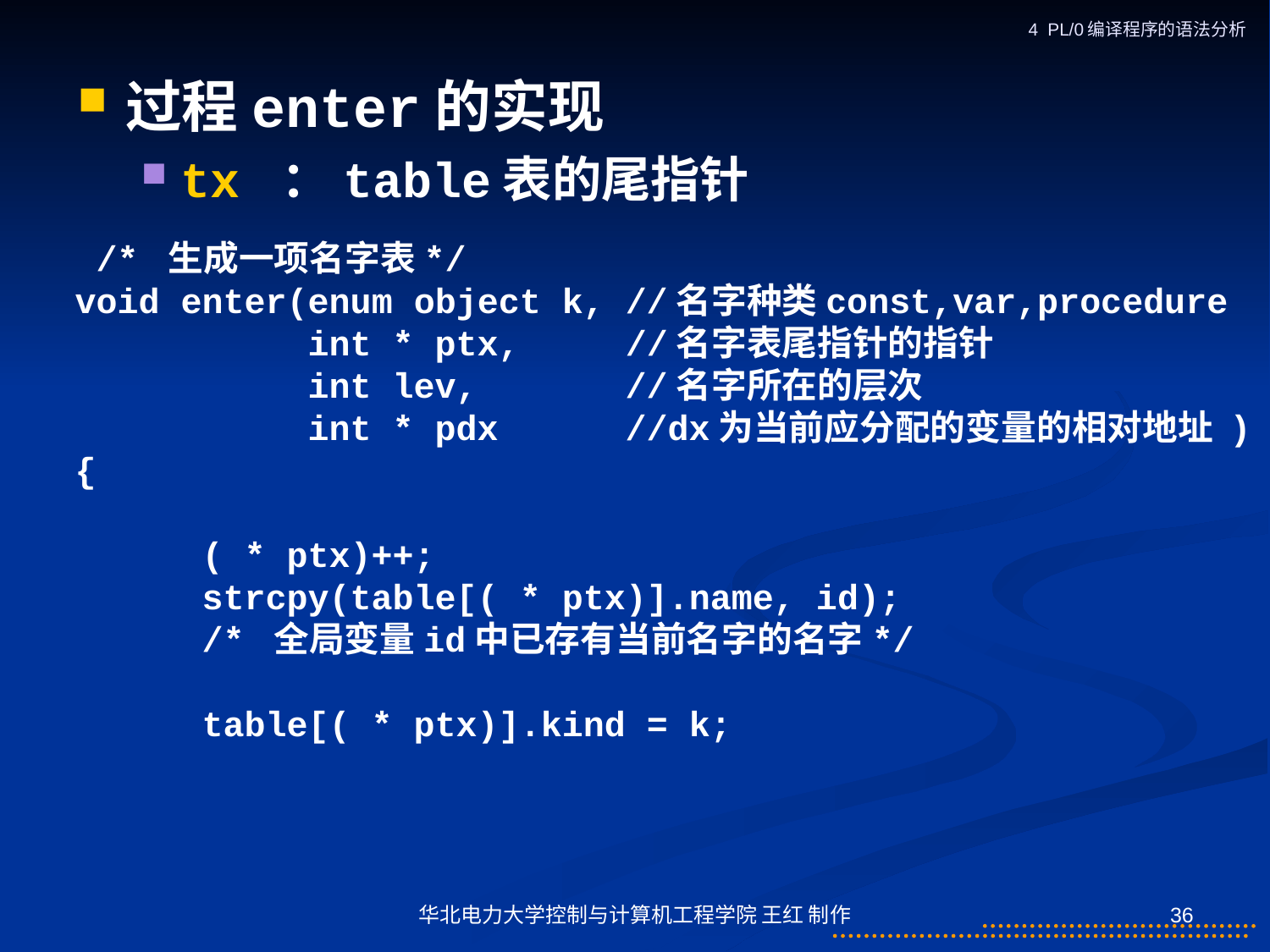

4  PL/0编译程序的语法分析
过程enter的实现
tx ：table表的尾指针
 /* 生成一项名字表*/
void enter(enum object k, //名字种类const,var,procedure
           int * ptx,     //名字表尾指针的指针
           int lev,       //名字所在的层次
           int * pdx      //dx为当前应分配的变量的相对地址 )
{

	( * ptx)++;
	strcpy(table[( * ptx)].name, id);
	/* 全局变量id中已存有当前名字的名字*/

	table[( * ptx)].kind = k;
华北电力大学控制与计算机工程学院 王红 制作
36